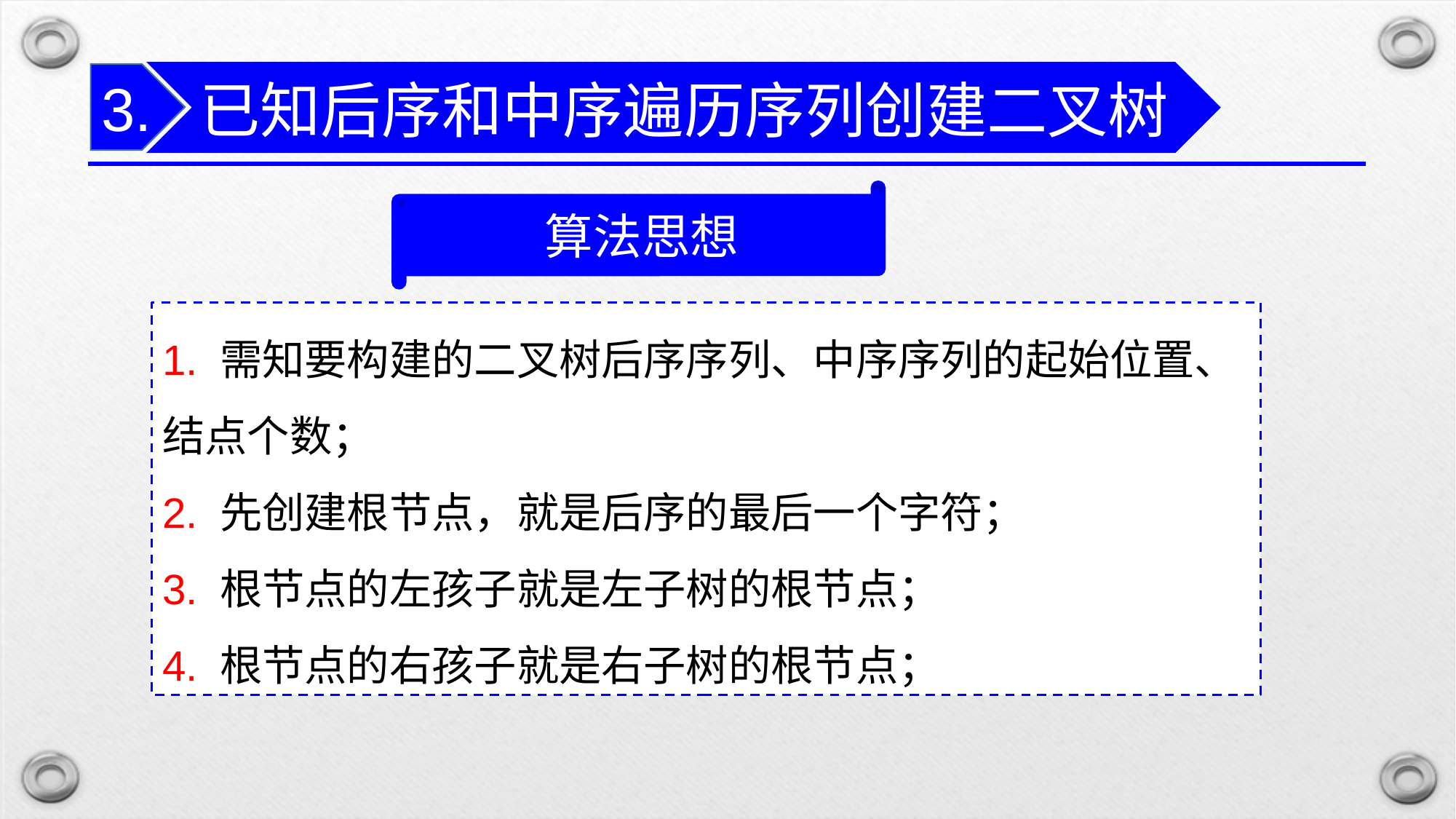

已知后序和中序遍历序列创建二叉树

3.
算法思想
1. 需知要构建的二叉树后序序列、中序序列的起始位置、结点个数；
2. 先创建根节点，就是后序的最后一个字符；
3. 根节点的左孩子就是左子树的根节点；
4. 根节点的右孩子就是右子树的根节点；